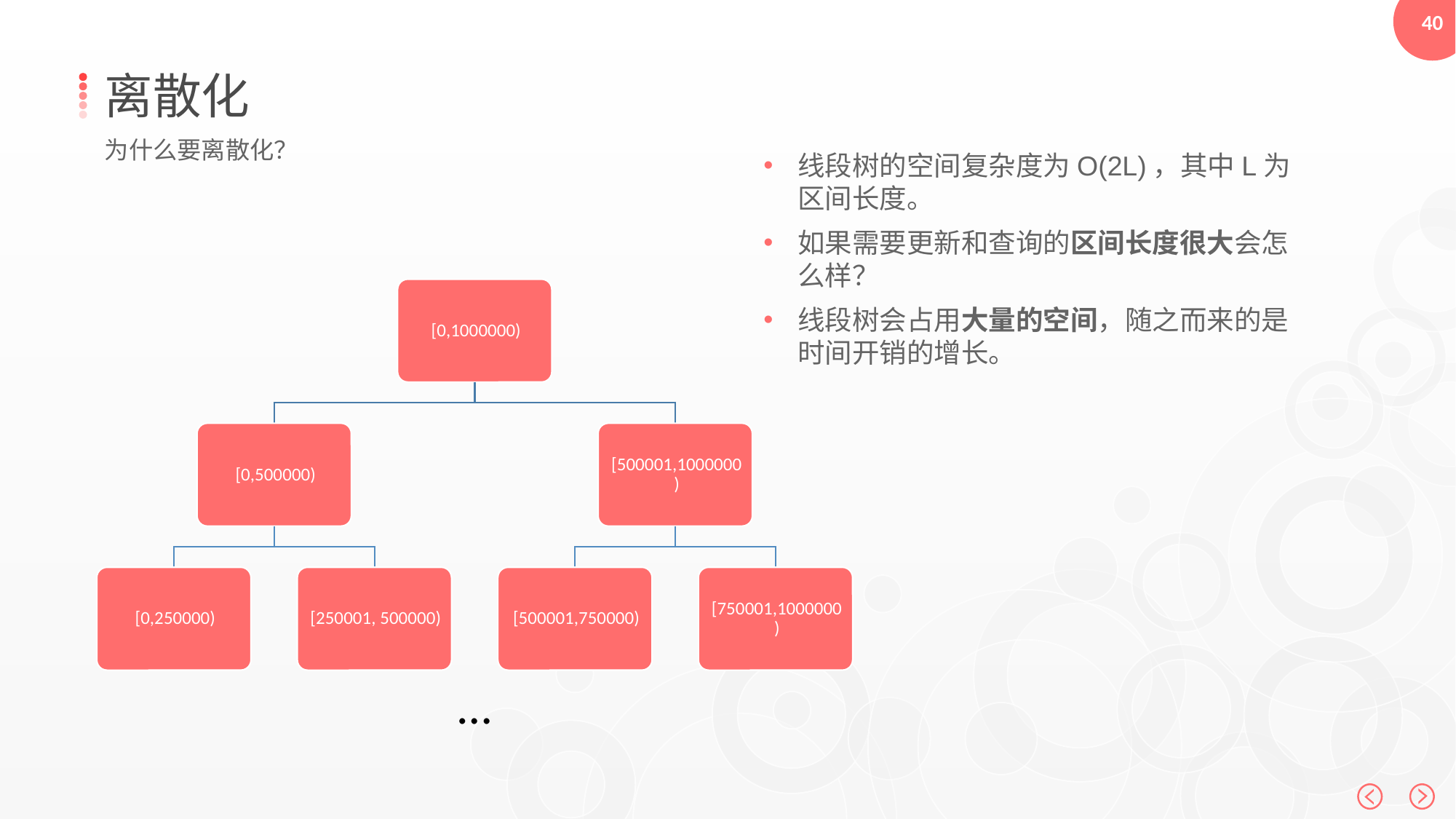

离散化
为什么要离散化？
线段树的空间复杂度为O(2L)，其中L为区间长度。
如果需要更新和查询的区间长度很大会怎么样？
[0,1000000)
[0,500000)
[0,250000)
[250001, 500000)
[500001,1000000)
[500001,750000)
[750001,1000000)
线段树会占用大量的空间，随之而来的是时间开销的增长。
…